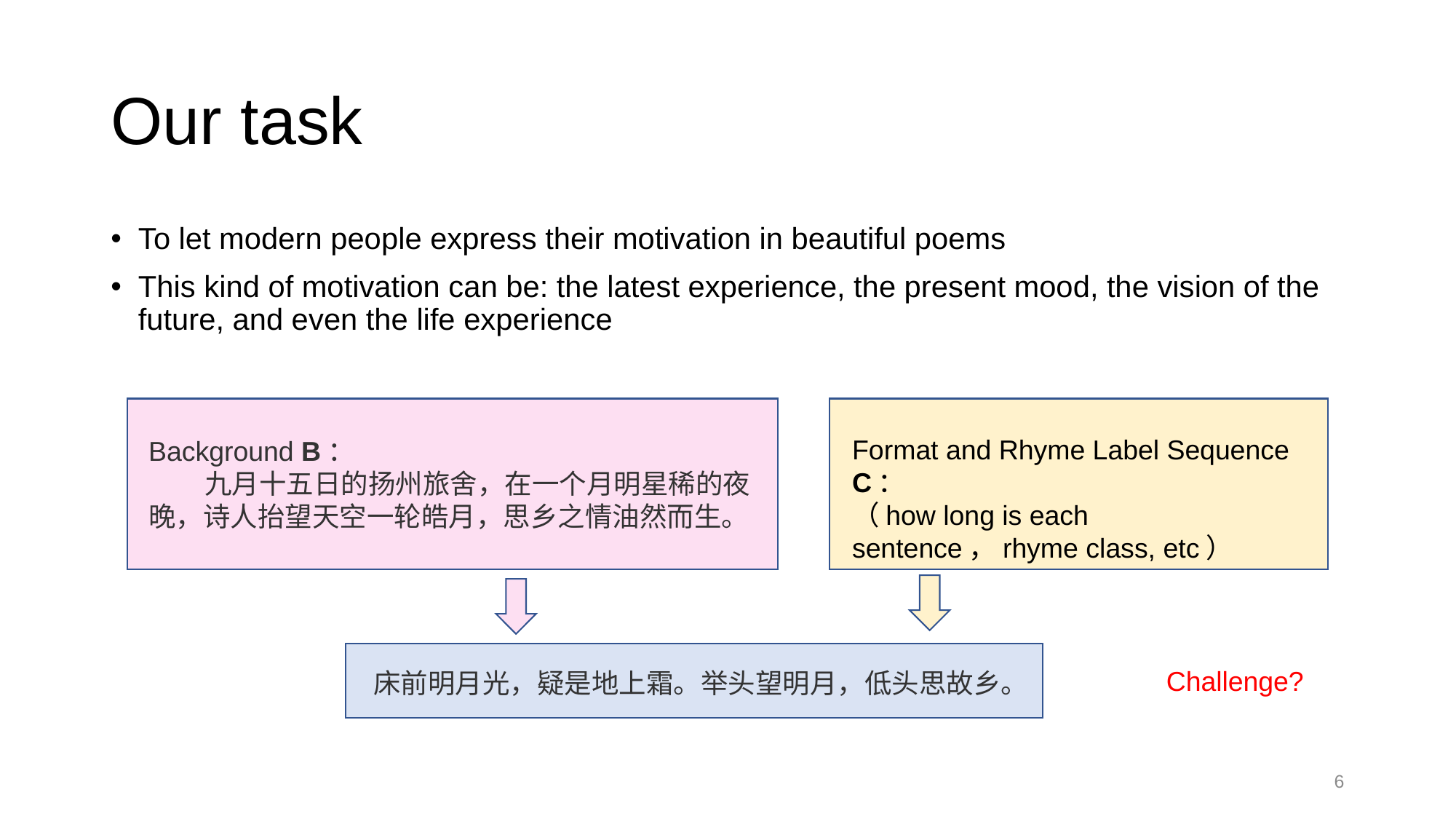

# Our task
To let modern people express their motivation in beautiful poems
This kind of motivation can be: the latest experience, the present mood, the vision of the future, and even the life experience

Format and Rhyme Label Sequence C：
（how long is each sentence，rhyme class, etc）
Background B：
        九月十五日的扬州旅舍，在一个月明星稀的夜晚，诗人抬望天空一轮皓月，思乡之情油然而生。

床前明月光，疑是地上霜。举头望明月，低头思故乡。
Challenge?
6